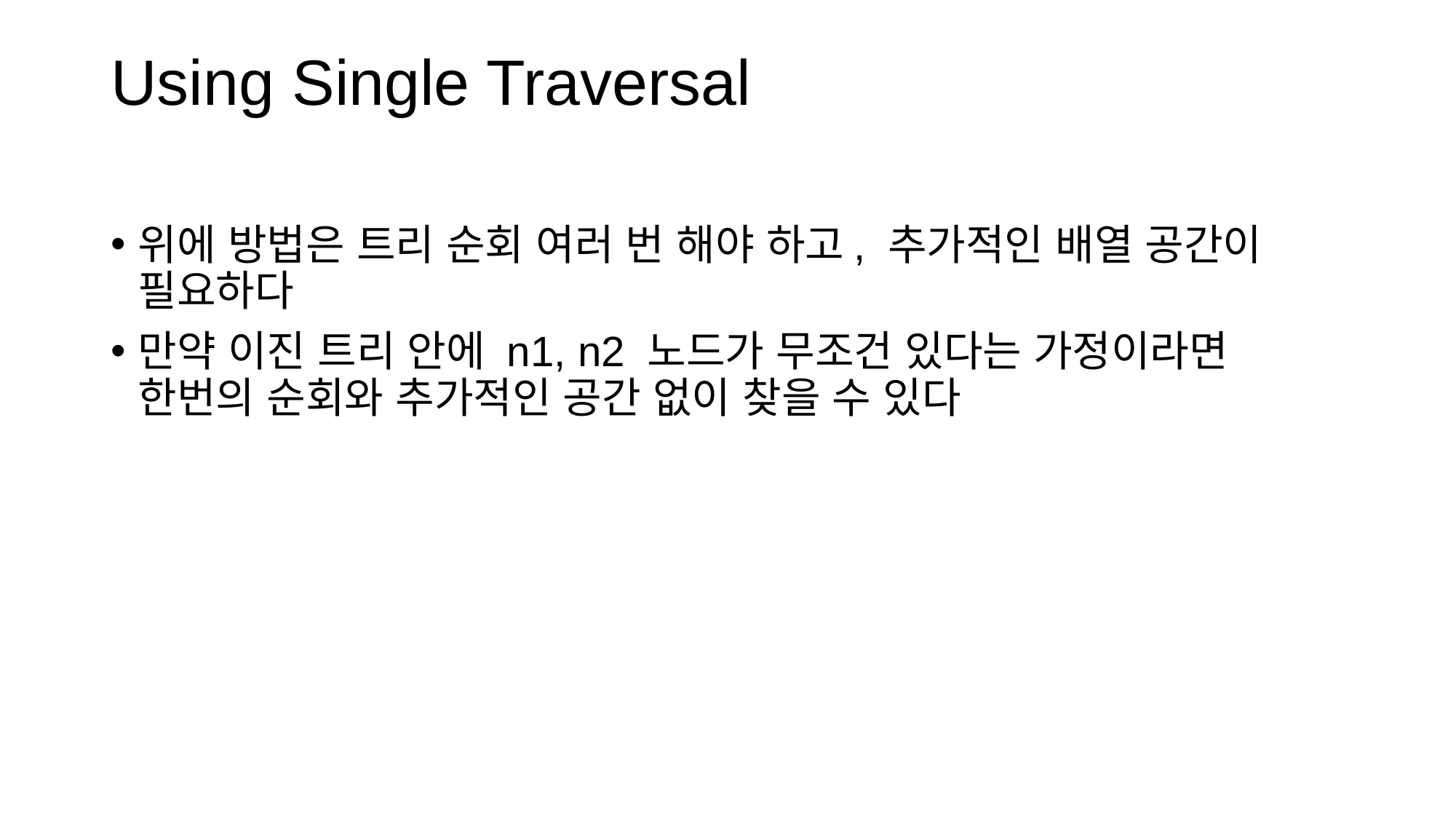

# Using Single Traversal
위에 방법은 트리 순회 여러 번 해야 하고, 추가적인 배열 공간이 필요하다
만약 이진 트리 안에 n1, n2 노드가 무조건 있다는 가정이라면 한번의 순회와 추가적인 공간 없이 찾을 수 있다